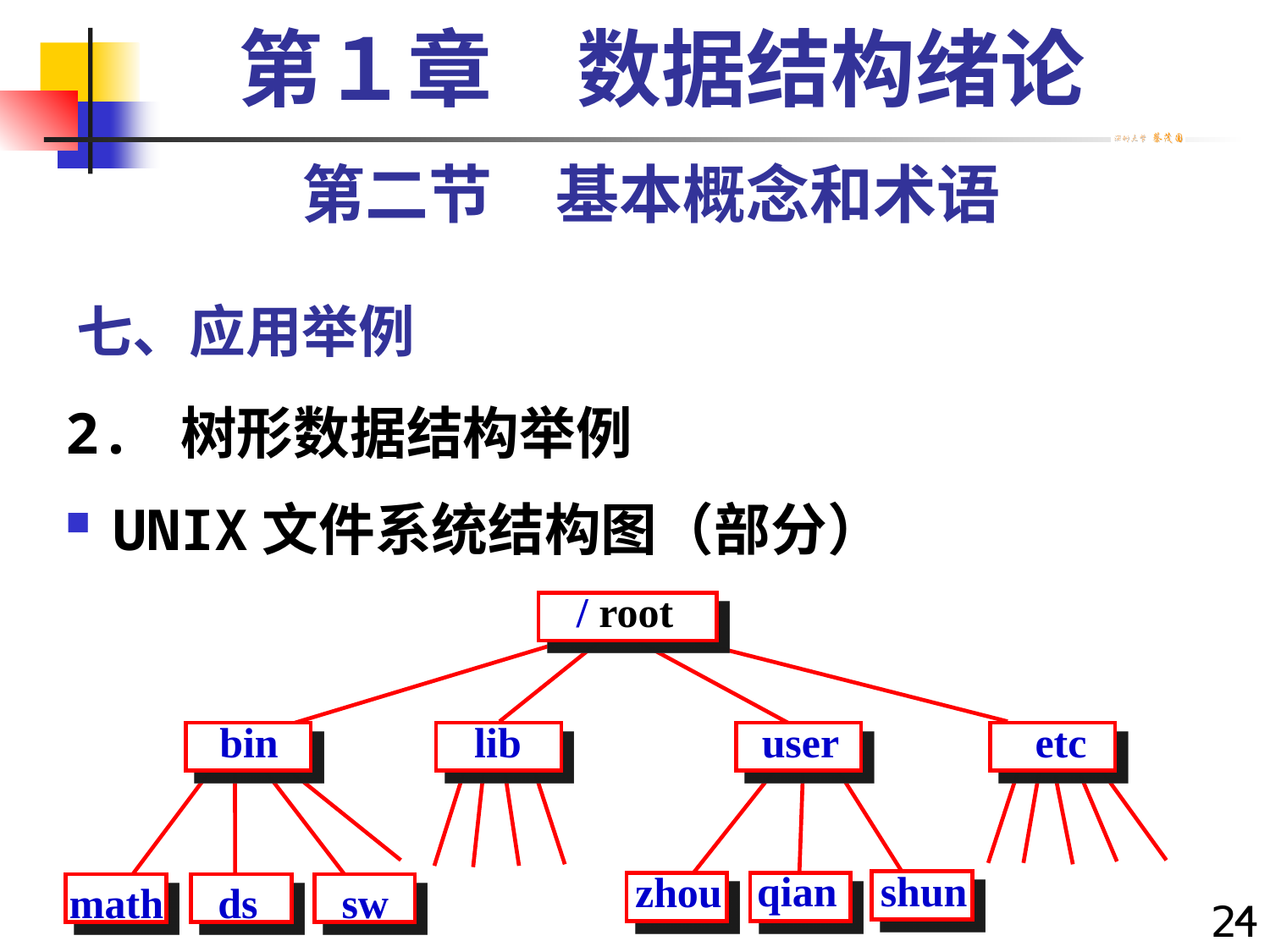

第１章　数据结构绪论
第二节　基本概念和术语
# 七、应用举例
2. 树形数据结构举例
UNIX文件系统结构图（部分）
/ root

bin
lib
user
etc

qian
shun
zhou

math
ds
sw
24